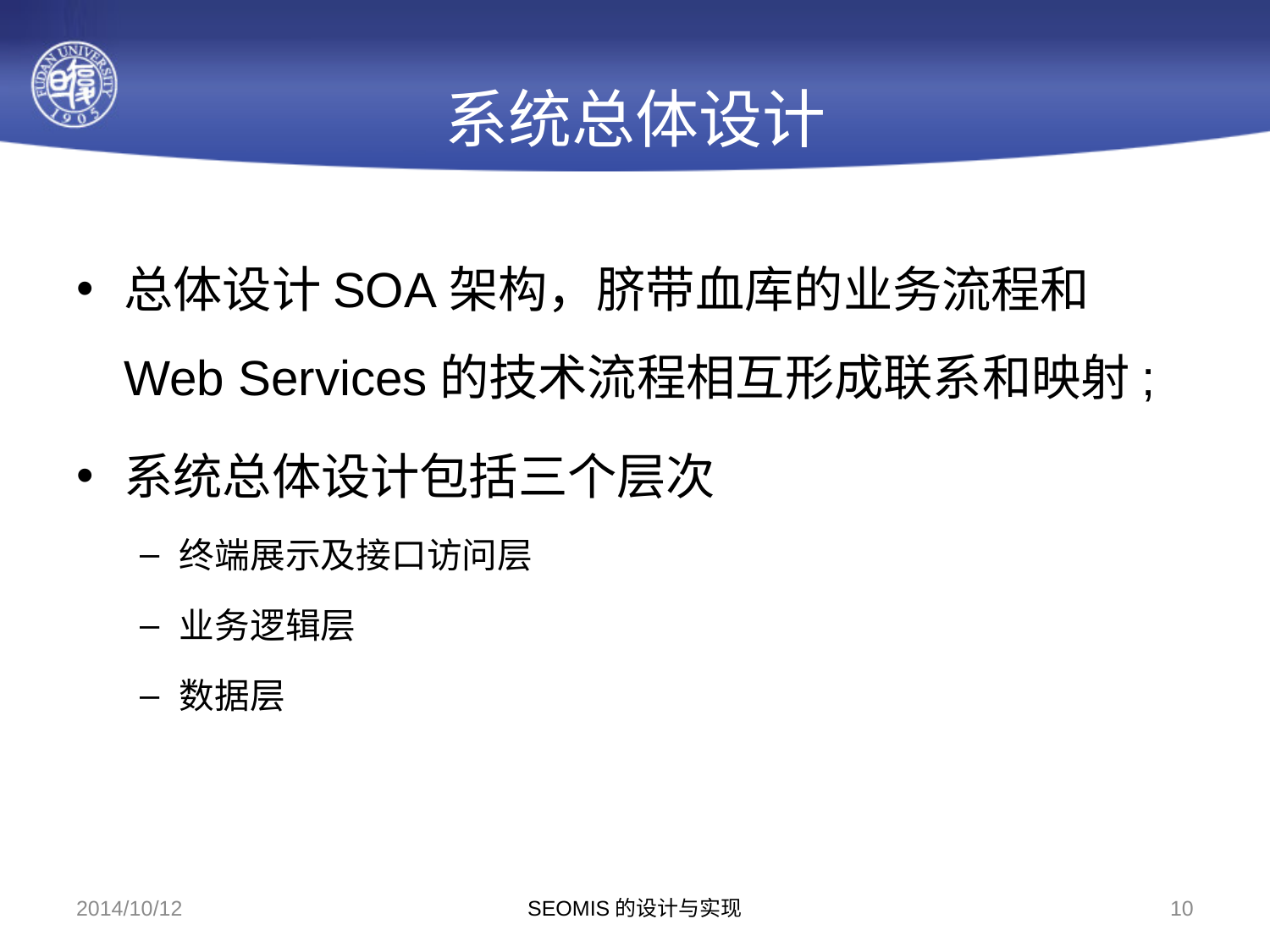

# 系统总体设计
总体设计SOA架构，脐带血库的业务流程和Web Services的技术流程相互形成联系和映射;
系统总体设计包括三个层次
终端展示及接口访问层
业务逻辑层
数据层

2014/10/12
SEOMIS的设计与实现
10